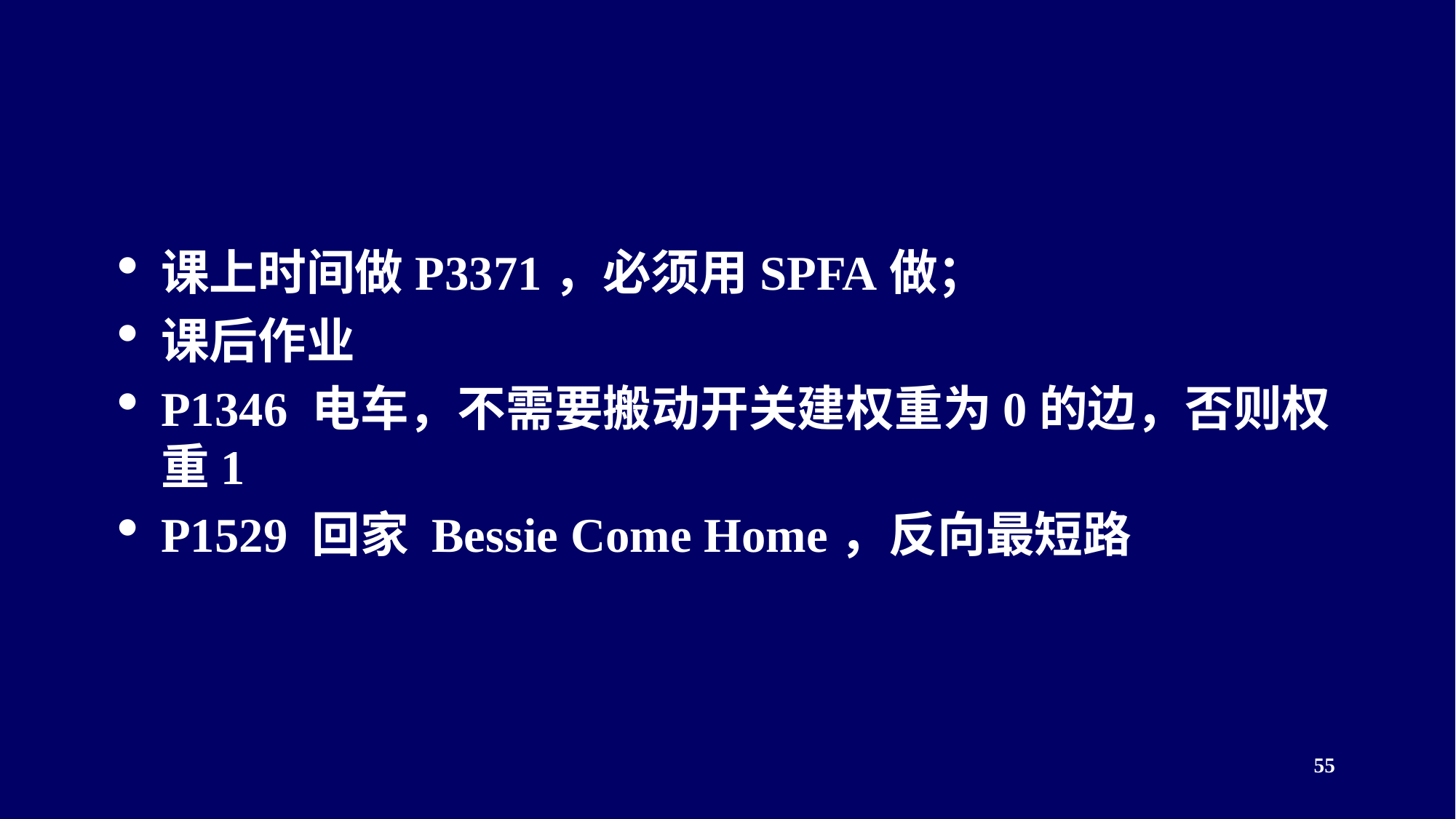

#
课上时间做P3371，必须用SPFA做；
课后作业
P1346 电车，不需要搬动开关建权重为0的边，否则权重1
P1529 回家 Bessie Come Home，反向最短路
55